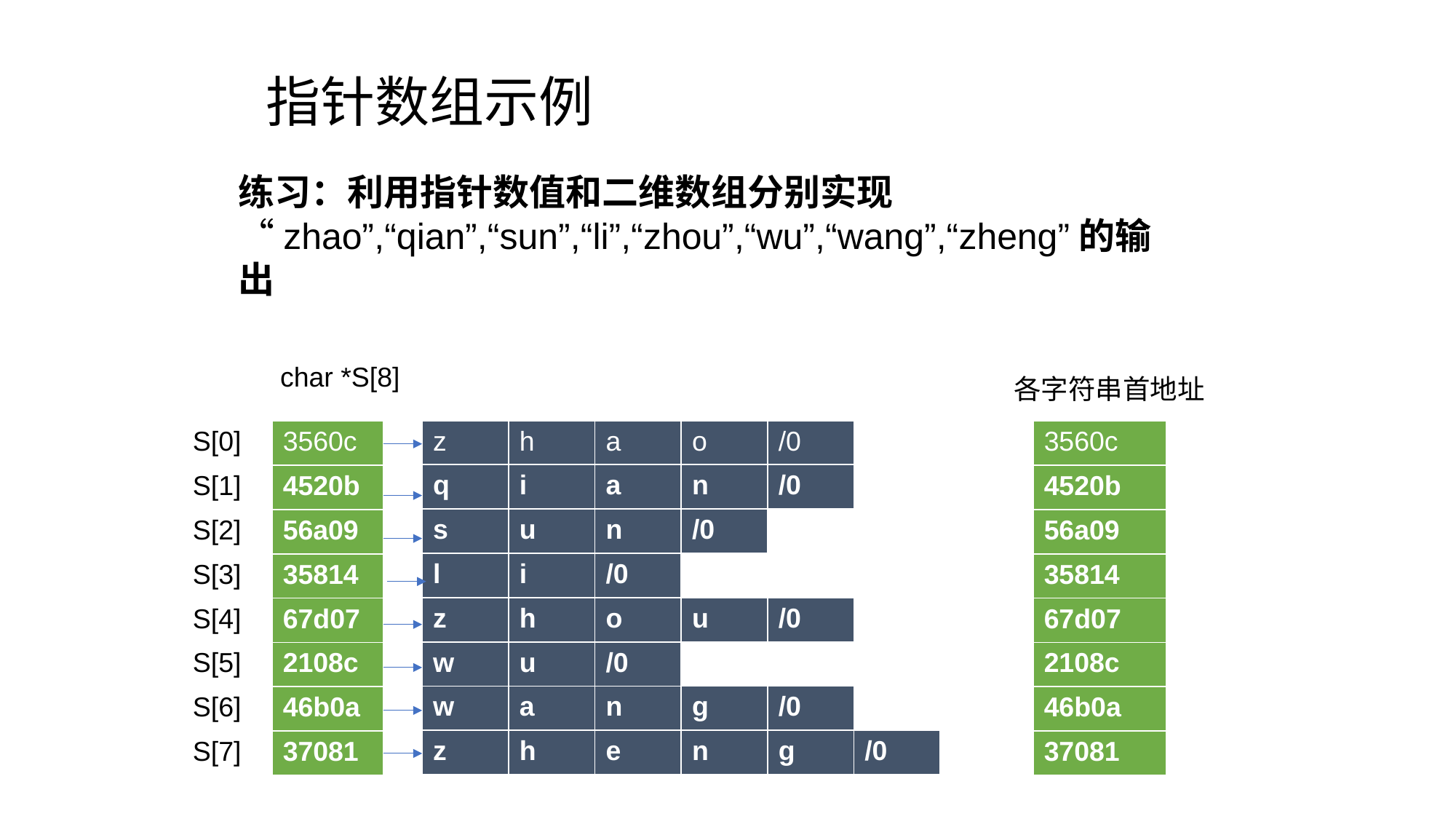

# 指针数组示例
练习：利用指针数值和二维数组分别实现 “zhao”,“qian”,“sun”,“li”,“zhou”,“wu”,“wang”,“zheng”的输出

char *S[8]
各字符串首地址
| S[0] |
| --- |
| S[1] |
| S[2] |
| S[3] |
| S[4] |
| S[5] |
| S[6] |
| S[7] |
| 3560c |
| --- |
| 4520b |
| 56a09 |
| 35814 |
| 67d07 |
| 2108c |
| 46b0a |
| 37081 |
| 3560c |
| --- |
| 4520b |
| 56a09 |
| 35814 |
| 67d07 |
| 2108c |
| 46b0a |
| 37081 |
| z | h | a | o | /0 |  |
| --- | --- | --- | --- | --- | --- |
| q | i | a | n | /0 |  |
| s | u | n | /0 |  |  |
| l | i | /0 |  |  |  |
| z | h | o | u | /0 |  |
| w | u | /0 |  |  |  |
| w | a | n | g | /0 |  |
| z | h | e | n | g | /0 |